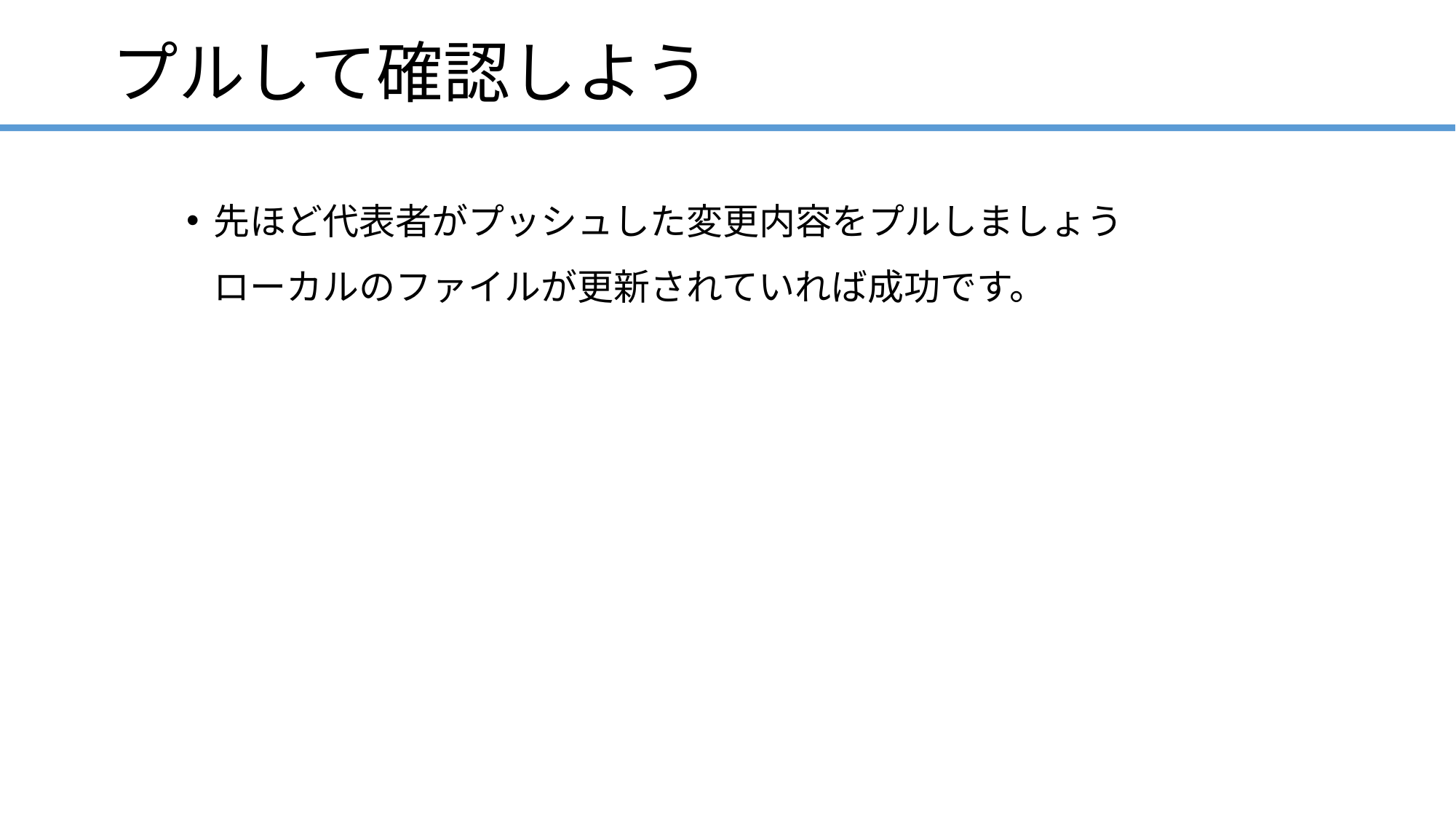

# プルして確認しよう
先ほど代表者がプッシュした変更内容をプルしましょう
ローカルのファイルが更新されていれば成功です。